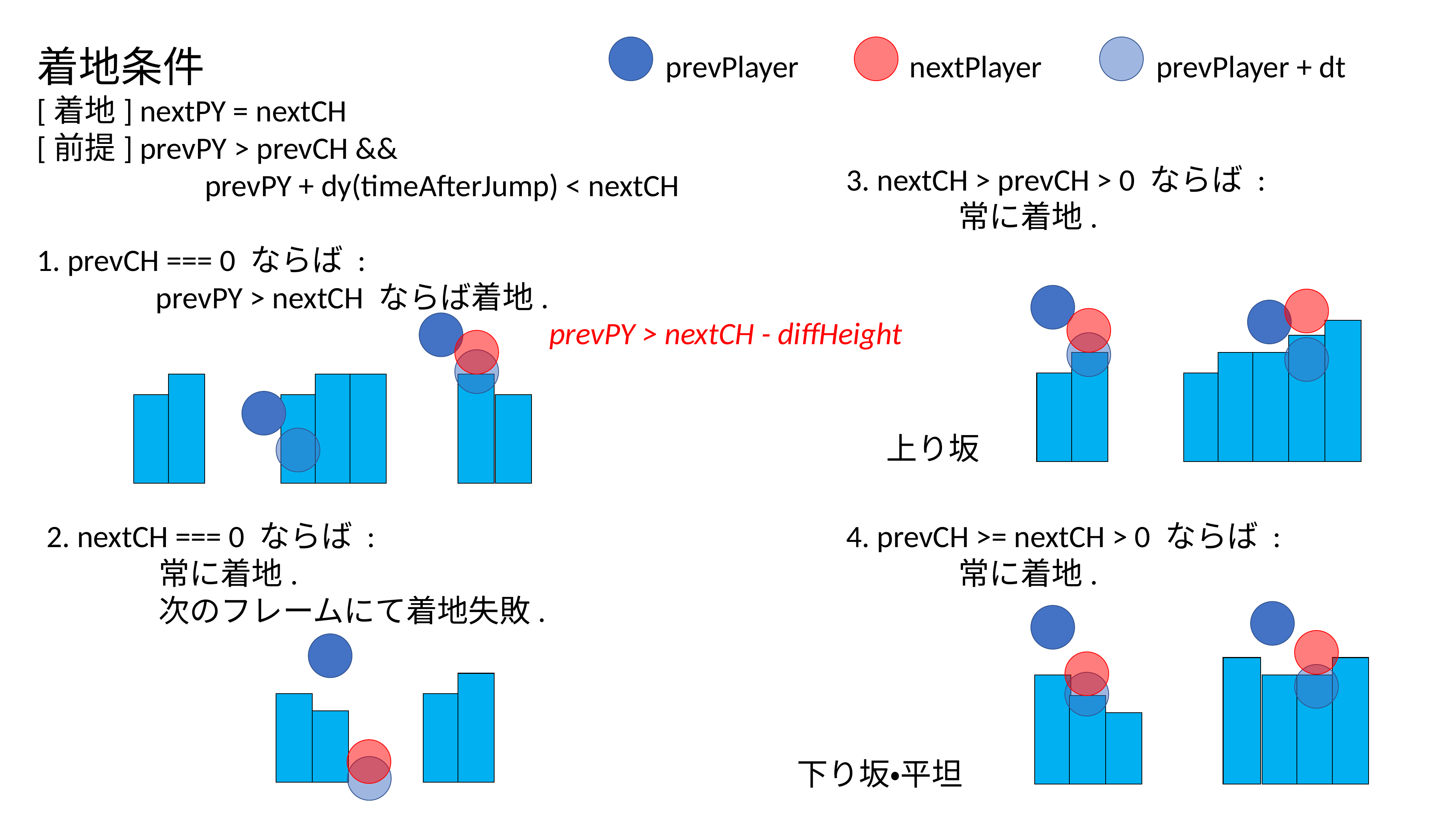

着地条件
[着地] nextPY = nextCH
[前提] prevPY > prevCH &&
			prevPY + dy(timeAfterJump) < nextCH

1. prevCH === 0 ならば :
		 prevPY > nextCH ならば着地.

prevPlayer
nextPlayer
prevPlayer + dt
3. nextCH > prevCH > 0 ならば :
		常に着地.

prevPY > nextCH - diffHeight

上り坂

2. nextCH === 0 ならば :
		常に着地.
		次のフレームにて着地失敗.

4. prevCH >= nextCH > 0 ならば :
		常に着地.

下り坂・平坦